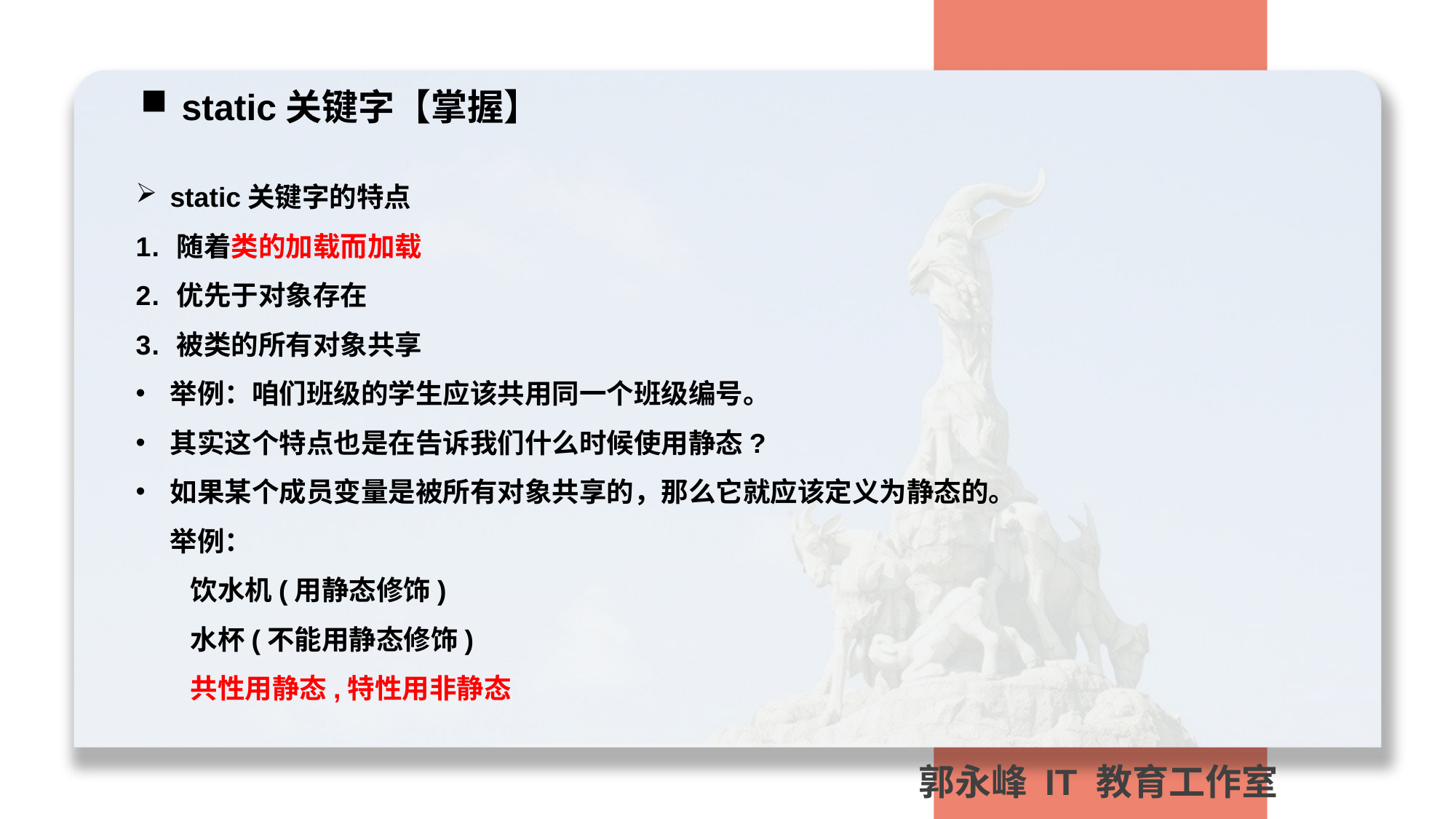

static关键字【掌握】
static关键字的特点
随着类的加载而加载
优先于对象存在
被类的所有对象共享
举例：咱们班级的学生应该共用同一个班级编号。
其实这个特点也是在告诉我们什么时候使用静态?
如果某个成员变量是被所有对象共享的，那么它就应该定义为静态的。举例：
饮水机(用静态修饰)
水杯(不能用静态修饰)
共性用静态,特性用非静态